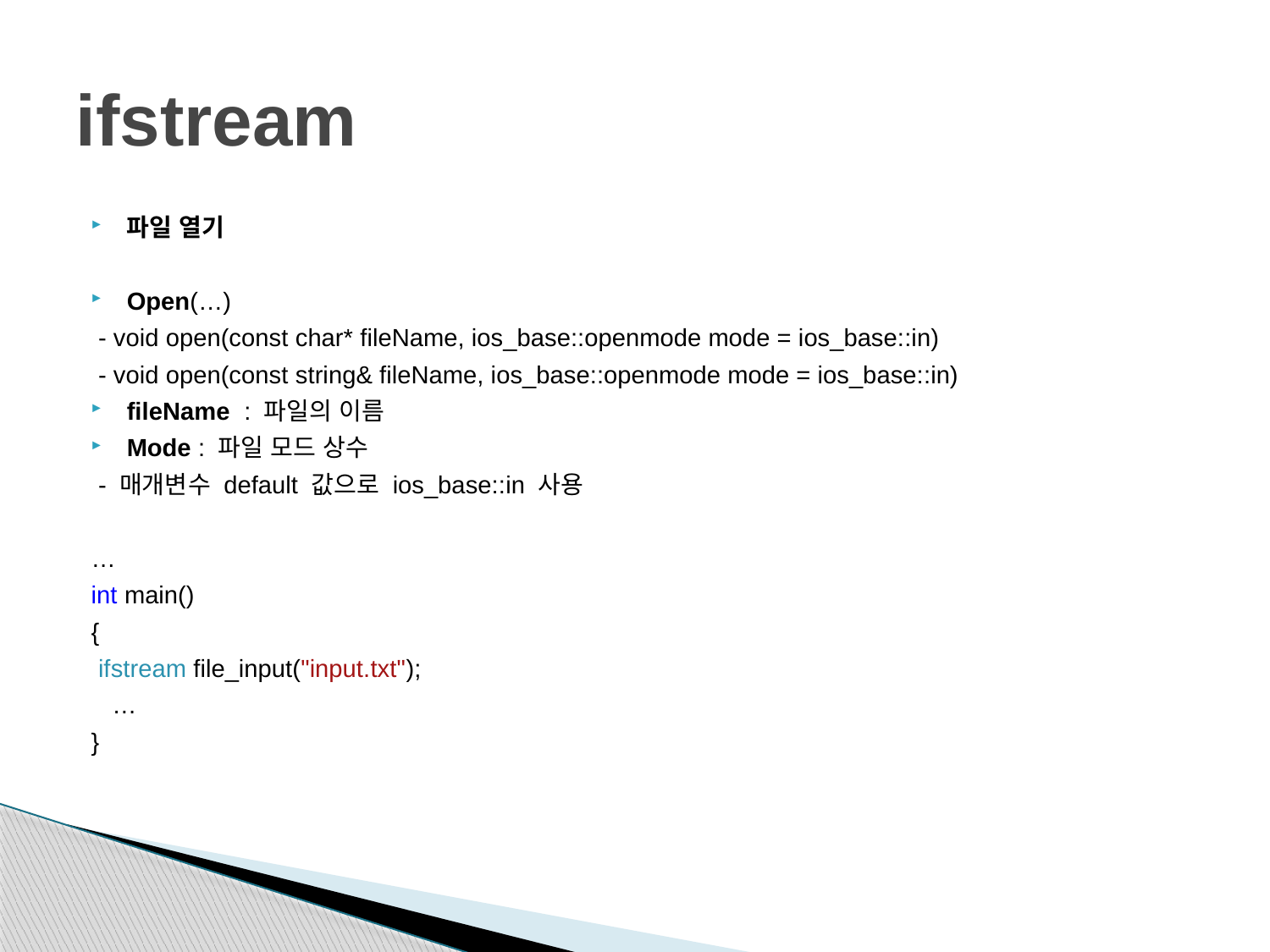

# ifstream
파일 열기

Open(…)
 - void open(const char* fileName, ios_base::openmode mode = ios_base::in)
 - void open(const string& fileName, ios_base::openmode mode = ios_base::in)
fileName  : 파일의 이름
Mode : 파일 모드 상수
 - 매개변수 default 값으로 ios_base::in 사용

…
int main()
{
 ifstream file_input("input.txt");
   …
}